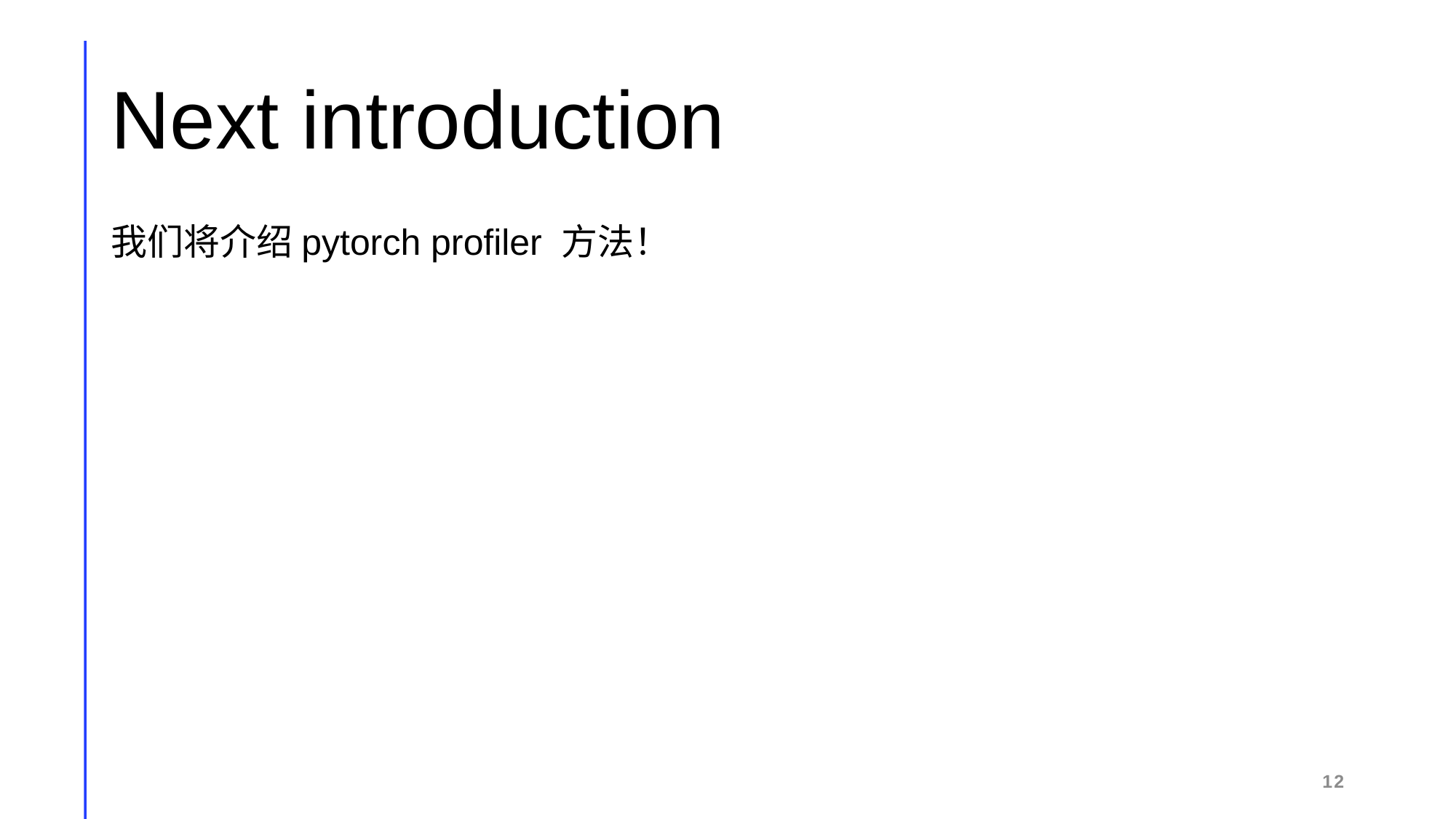

# Next introduction
我们将介绍pytorch profiler 方法！
12